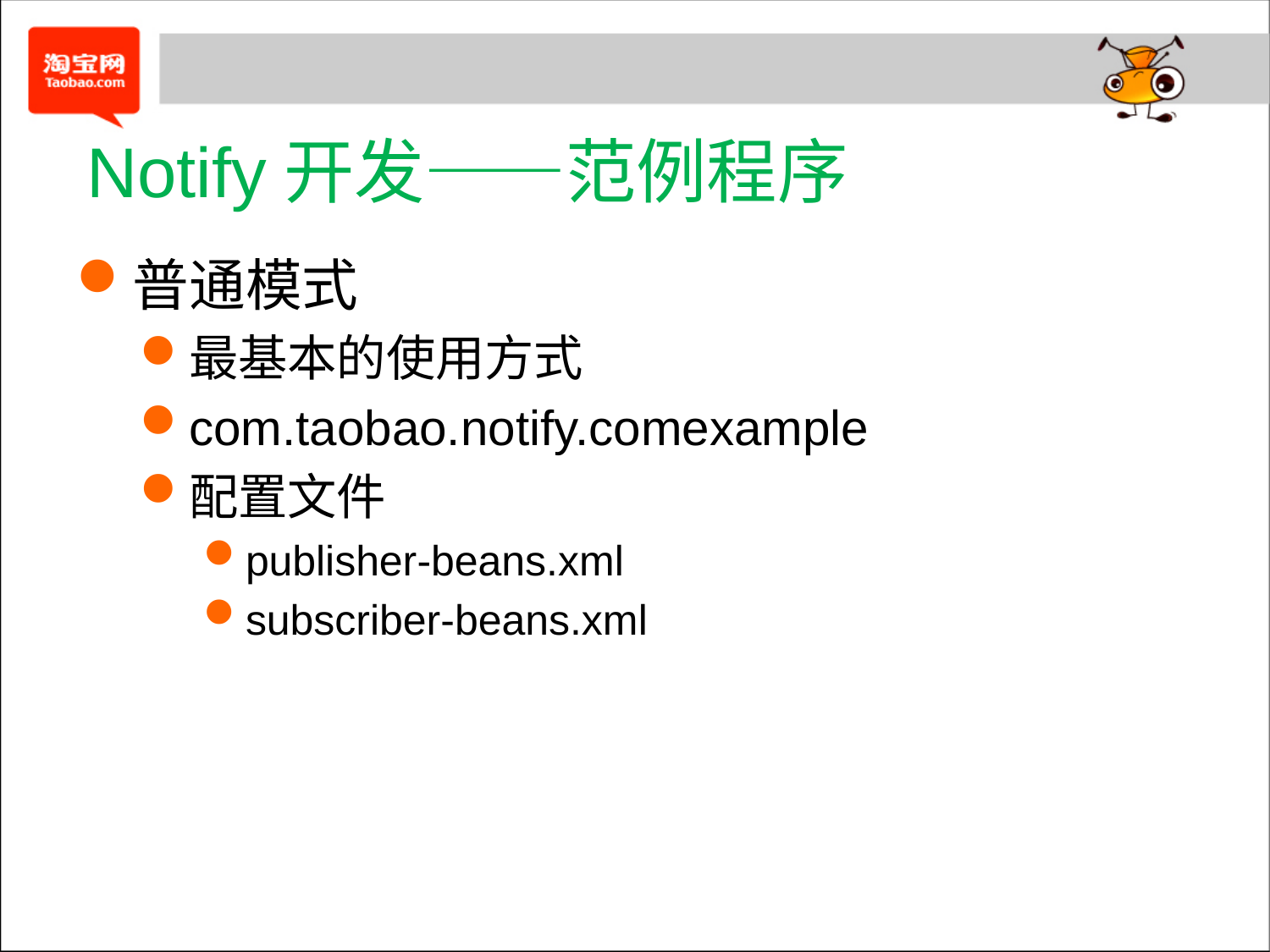

# Notify开发——范例程序
普通模式
最基本的使用方式
com.taobao.notify.comexample
配置文件
publisher-beans.xml
subscriber-beans.xml